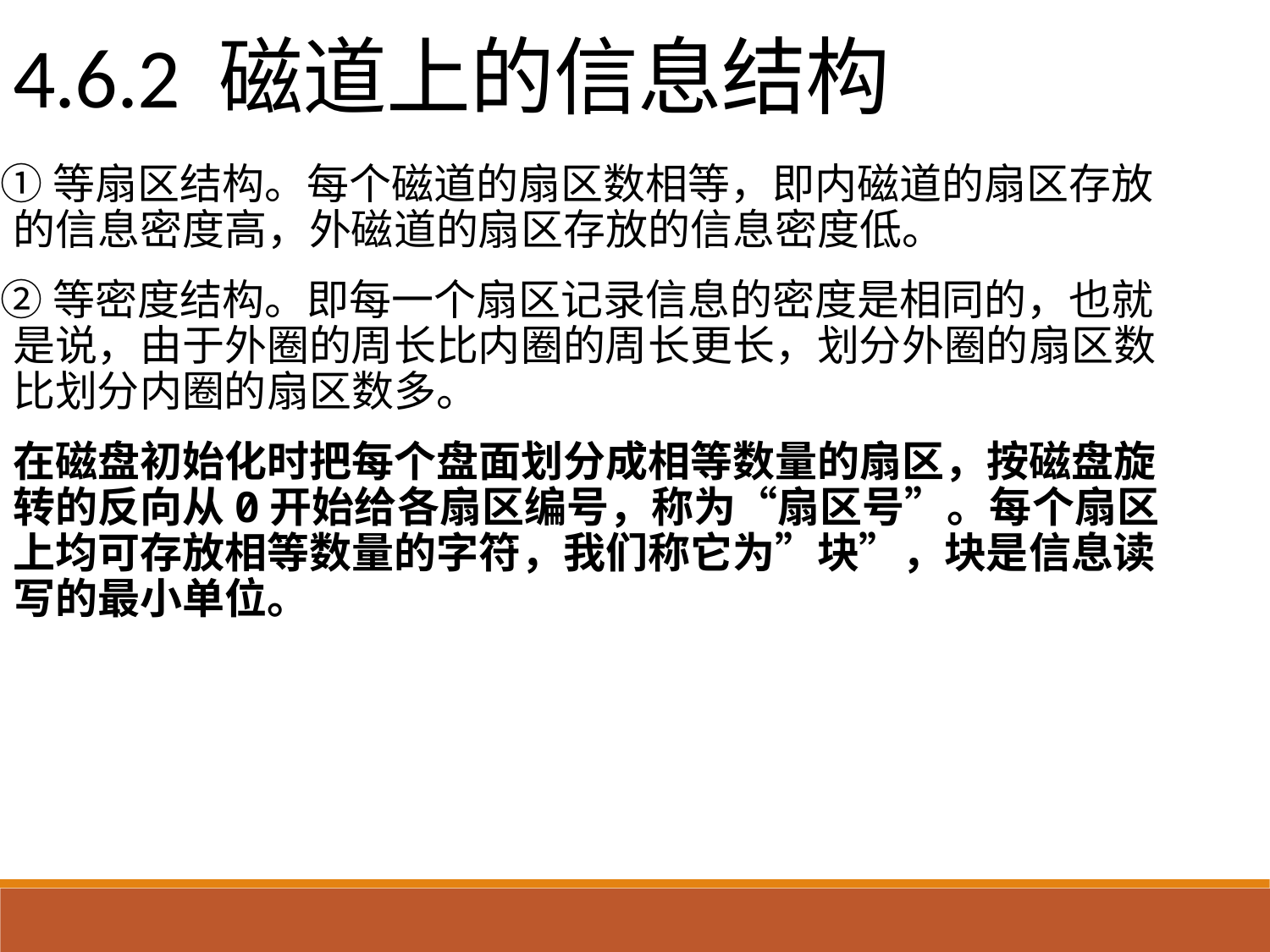

4.6.2 磁道上的信息结构
①等扇区结构。每个磁道的扇区数相等，即内磁道的扇区存放的信息密度高，外磁道的扇区存放的信息密度低。
②等密度结构。即每一个扇区记录信息的密度是相同的，也就是说，由于外圈的周长比内圈的周长更长，划分外圈的扇区数比划分内圈的扇区数多。
在磁盘初始化时把每个盘面划分成相等数量的扇区，按磁盘旋转的反向从0开始给各扇区编号，称为“扇区号”。每个扇区上均可存放相等数量的字符，我们称它为”块”，块是信息读写的最小单位。